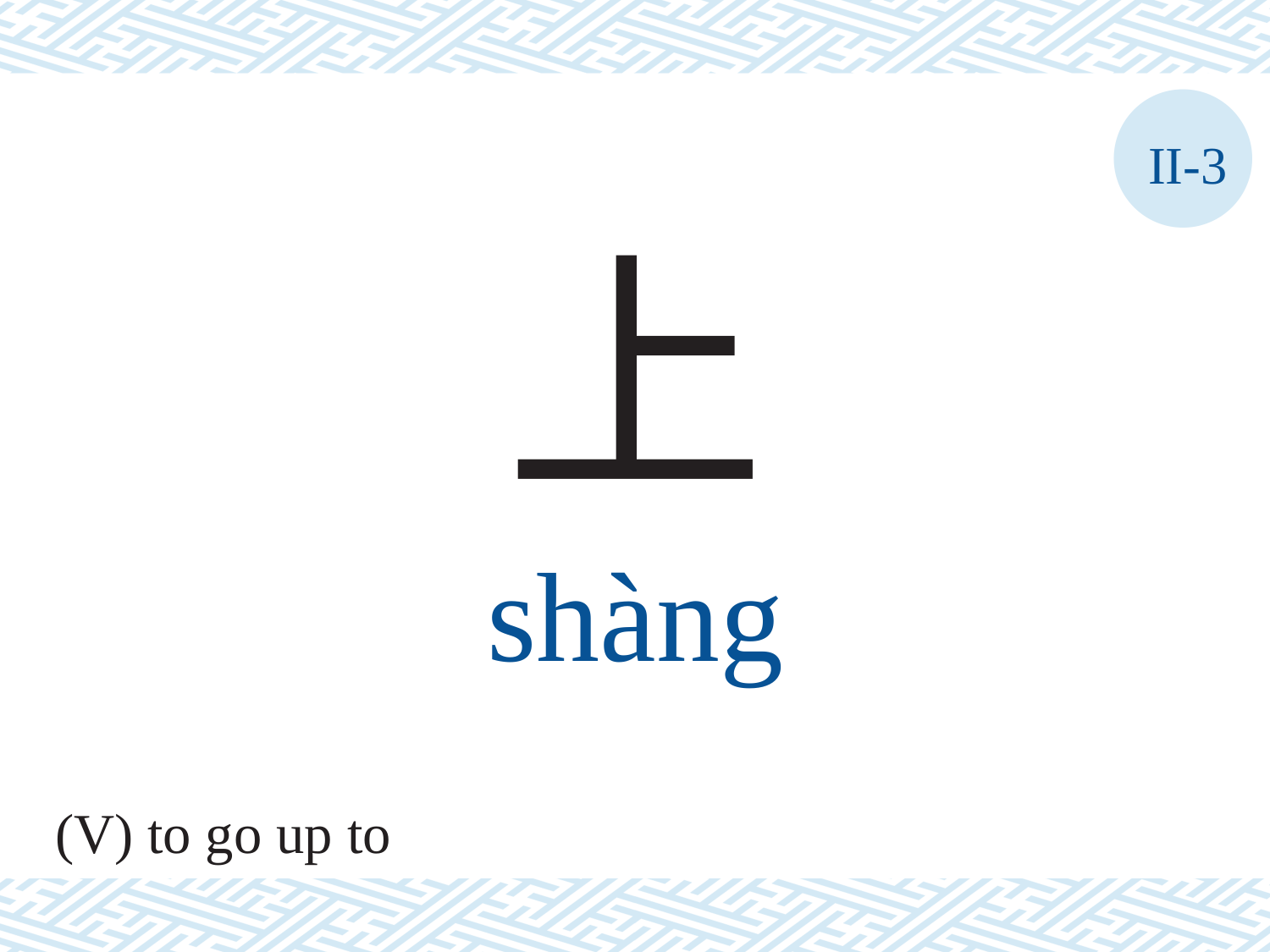

II-3
上
shàng
(V) to go up to